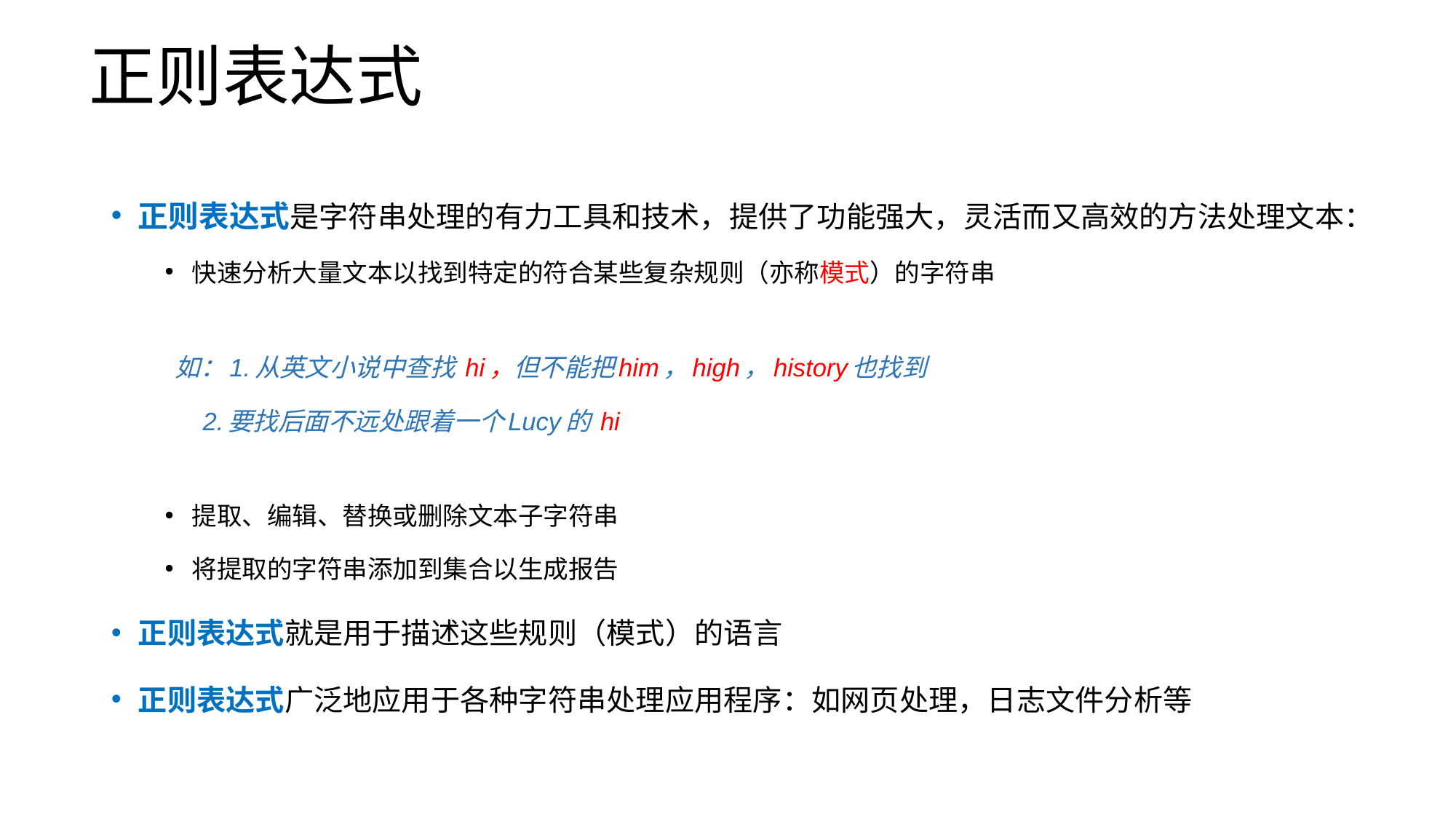

# 正则表达式
正则表达式是字符串处理的有力工具和技术，提供了功能强大，灵活而又高效的方法处理文本：
快速分析大量文本以找到特定的符合某些复杂规则（亦称模式）的字符串

如：1.从英文小说中查找 hi，但不能把him，high，history也找到
    2.要找后面不远处跟着一个Lucy的 hi

提取、编辑、替换或删除文本子字符串
将提取的字符串添加到集合以生成报告
正则表达式就是用于描述这些规则（模式）的语言
正则表达式广泛地应用于各种字符串处理应用程序：如网页处理，日志文件分析等